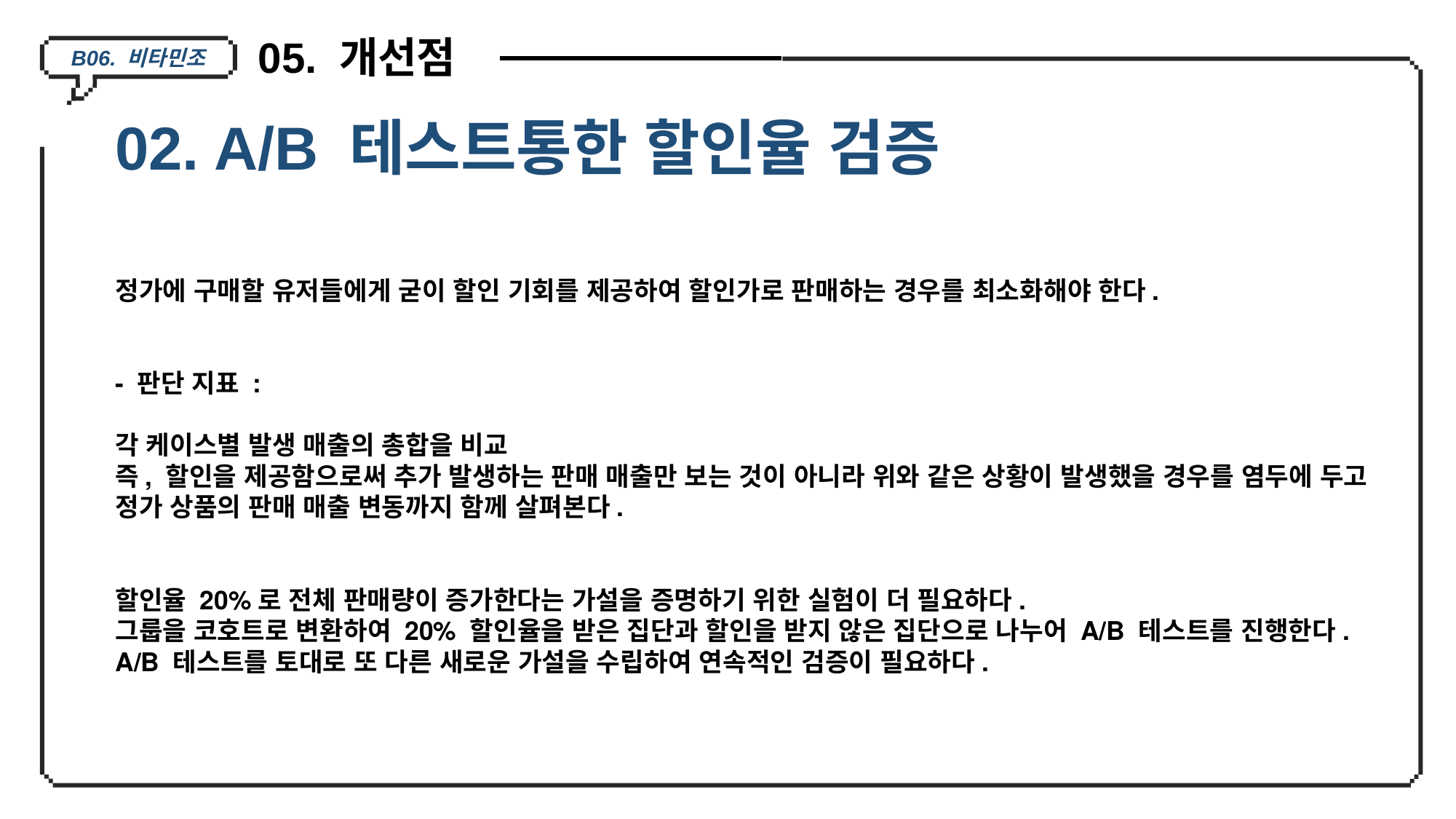

05. 개선점

B06. 비타민조

02. A/B 테스트통한 할인율 검증

정가에 구매할 유저들에게 굳이 할인 기회를 제공하여 할인가로 판매하는 경우를 최소화해야 한다.
- 판단 지표 :
각 케이스별 발생 매출의 총합을 비교
즉, 할인을 제공함으로써 추가 발생하는 판매 매출만 보는 것이 아니라 위와 같은 상황이 발생했을 경우를 염두에 두고
정가 상품의 판매 매출 변동까지 함께 살펴본다.

할인율 20%로 전체 판매량이 증가한다는 가설을 증명하기 위한 실험이 더 필요하다.
그룹을 코호트로 변환하여 20% 할인율을 받은 집단과 할인을 받지 않은 집단으로 나누어 A/B 테스트를 진행한다.  A/B 테스트를 토대로 또 다른 새로운 가설을 수립하여 연속적인 검증이 필요하다.